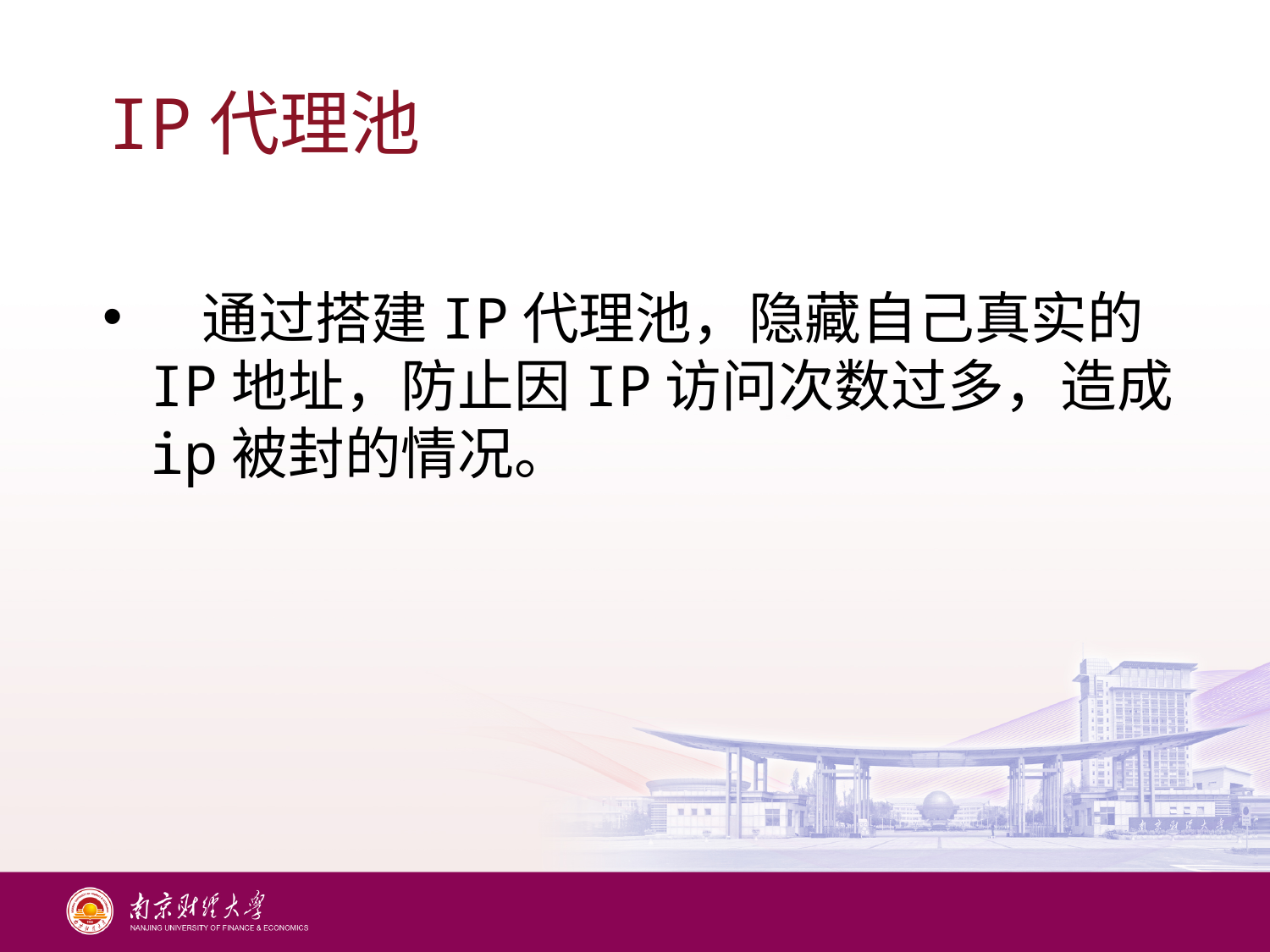

# IP代理池
   通过搭建IP代理池，隐藏自己真实的IP地址，防止因IP访问次数过多，造成ip被封的情况。